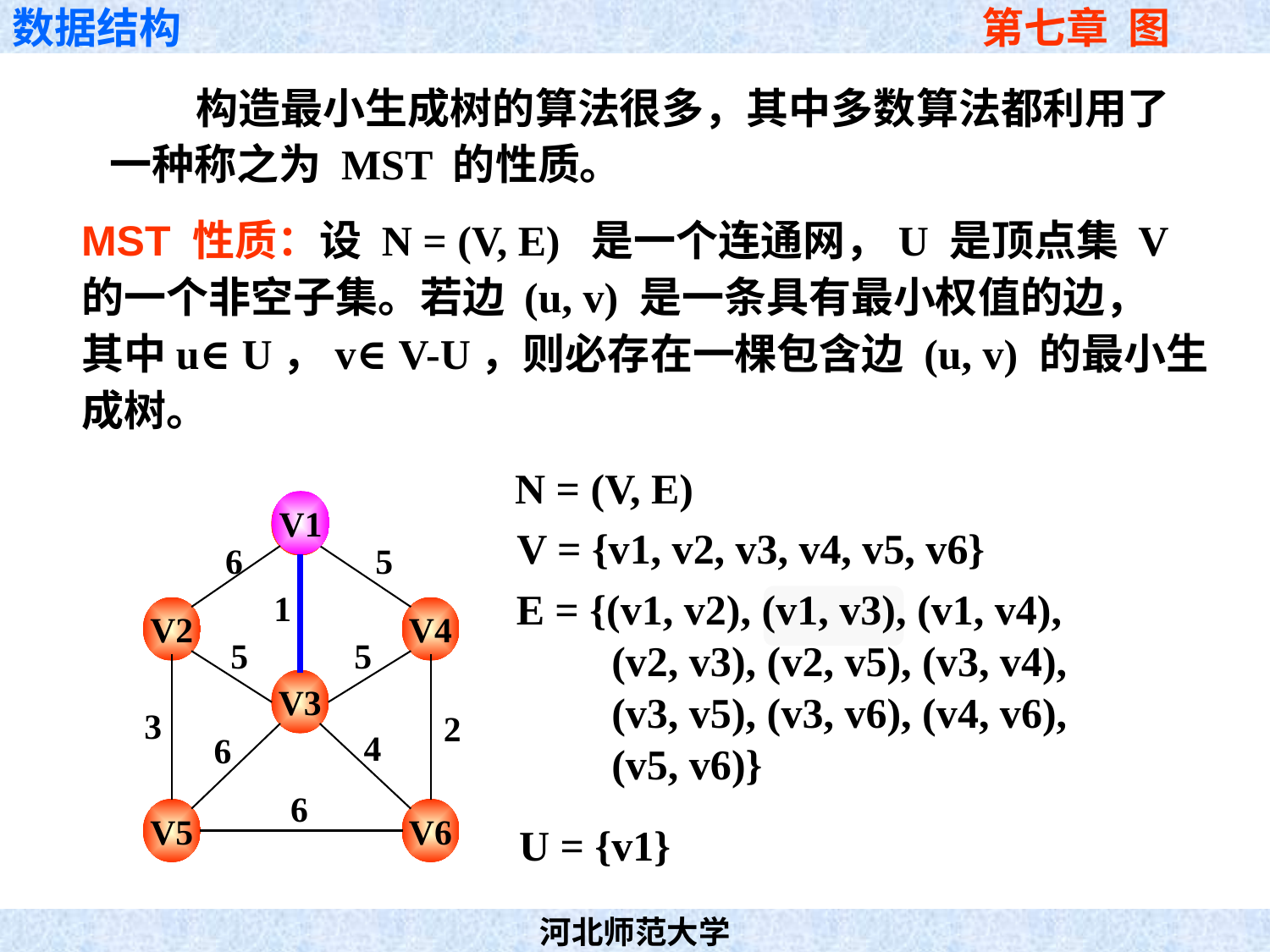

构造最小生成树的算法很多，其中多数算法都利用了
一种称之为 MST 的性质。
MST 性质：设 N = (V, E)  是一个连通网，U 是顶点集 V
的一个非空子集。若边 (u, v) 是一条具有最小权值的边，
其中u∈U，v∈V-U，则必存在一棵包含边 (u, v) 的最小生
成树。
N = (V, E)
V1
V1
V = {v1, v2, v3, v4, v5, v6}
6
5
1

E = {(v1, v2), (v1, v3), (v1, v4),
         (v2, v3), (v2, v5), (v3, v4),
         (v3, v5), (v3, v6), (v4, v6),
         (v5, v6)}
V2
V4
5
5
V3
3
2
4
6
6
V5
V6
U = {v1}